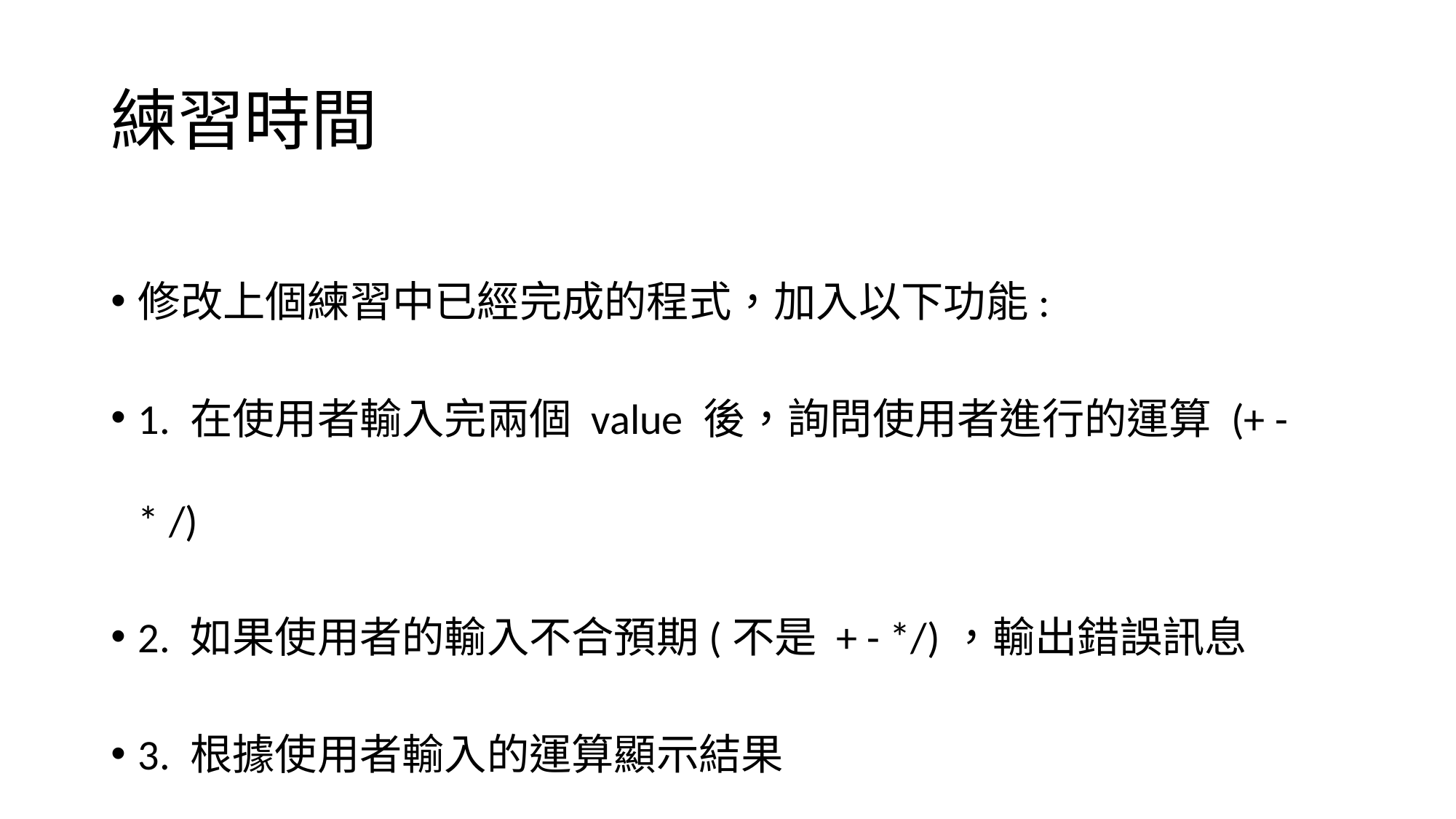

# 練習時間
修改上個練習中已經完成的程式，加入以下功能:
1. 在使用者輸入完兩個 value 後，詢問使用者進行的運算 (+ - * /)
2. 如果使用者的輸入不合預期(不是 + - */)，輸出錯誤訊息
3. 根據使用者輸入的運算顯示結果